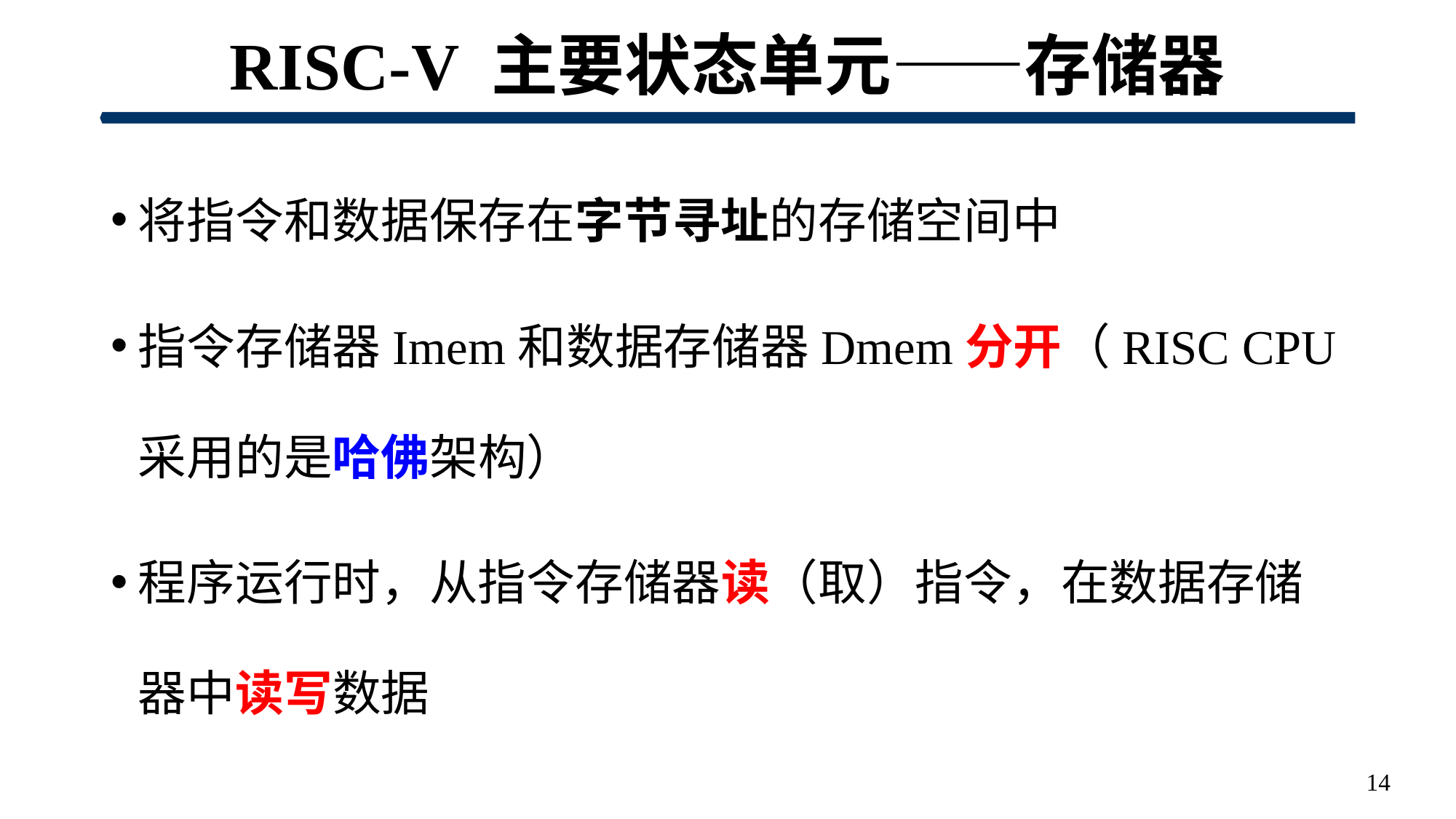

# RISC-V 主要状态单元——存储器
将指令和数据保存在字节寻址的存储空间中
指令存储器Imem和数据存储器Dmem分开（RISC CPU采用的是哈佛架构）
程序运行时，从指令存储器读（取）指令，在数据存储器中读写数据
14